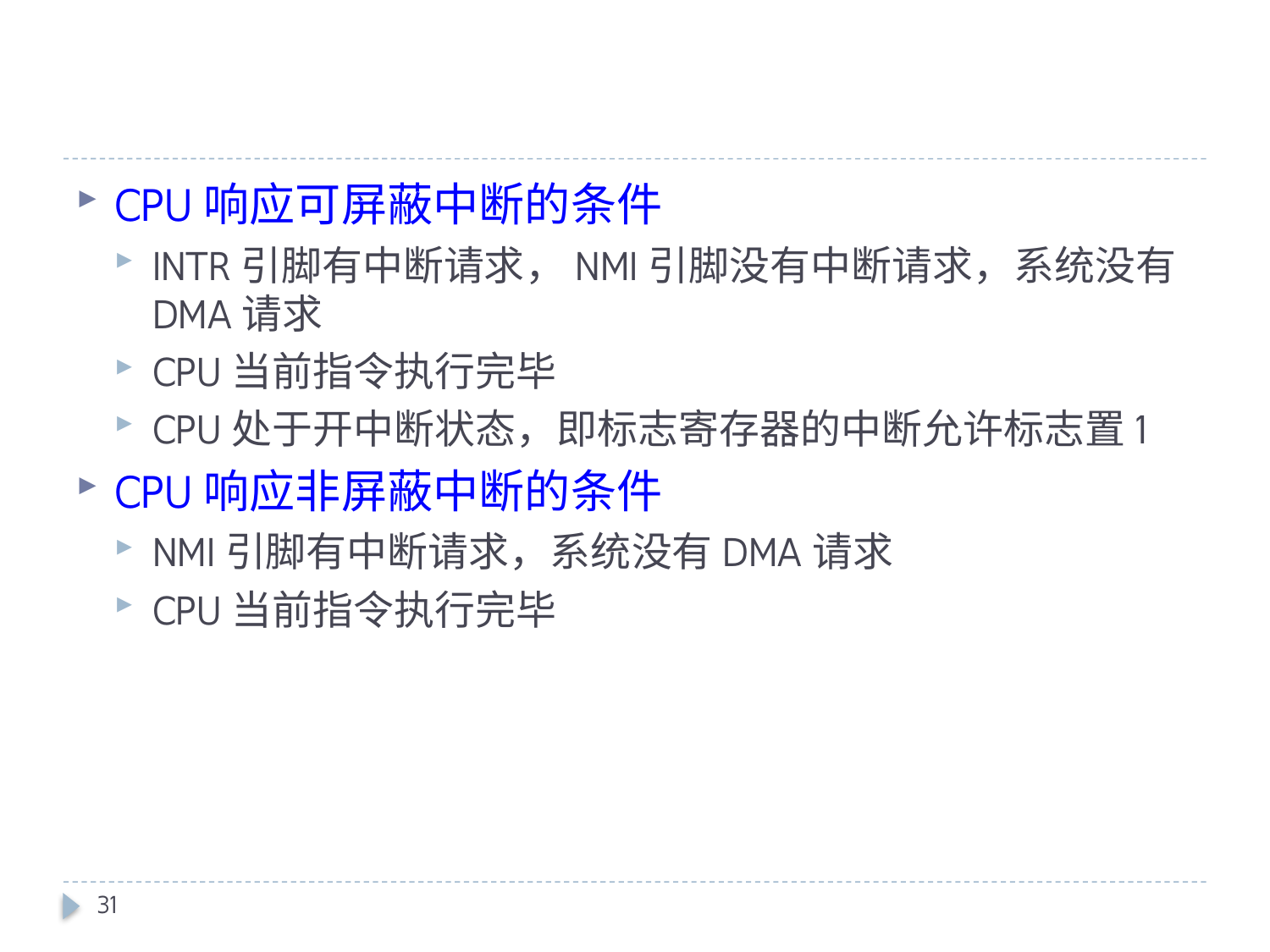

#
CPU响应可屏蔽中断的条件
INTR引脚有中断请求，NMI引脚没有中断请求，系统没有DMA请求
CPU当前指令执行完毕
CPU处于开中断状态，即标志寄存器的中断允许标志置1
CPU响应非屏蔽中断的条件
NMI引脚有中断请求，系统没有DMA请求
CPU当前指令执行完毕
31